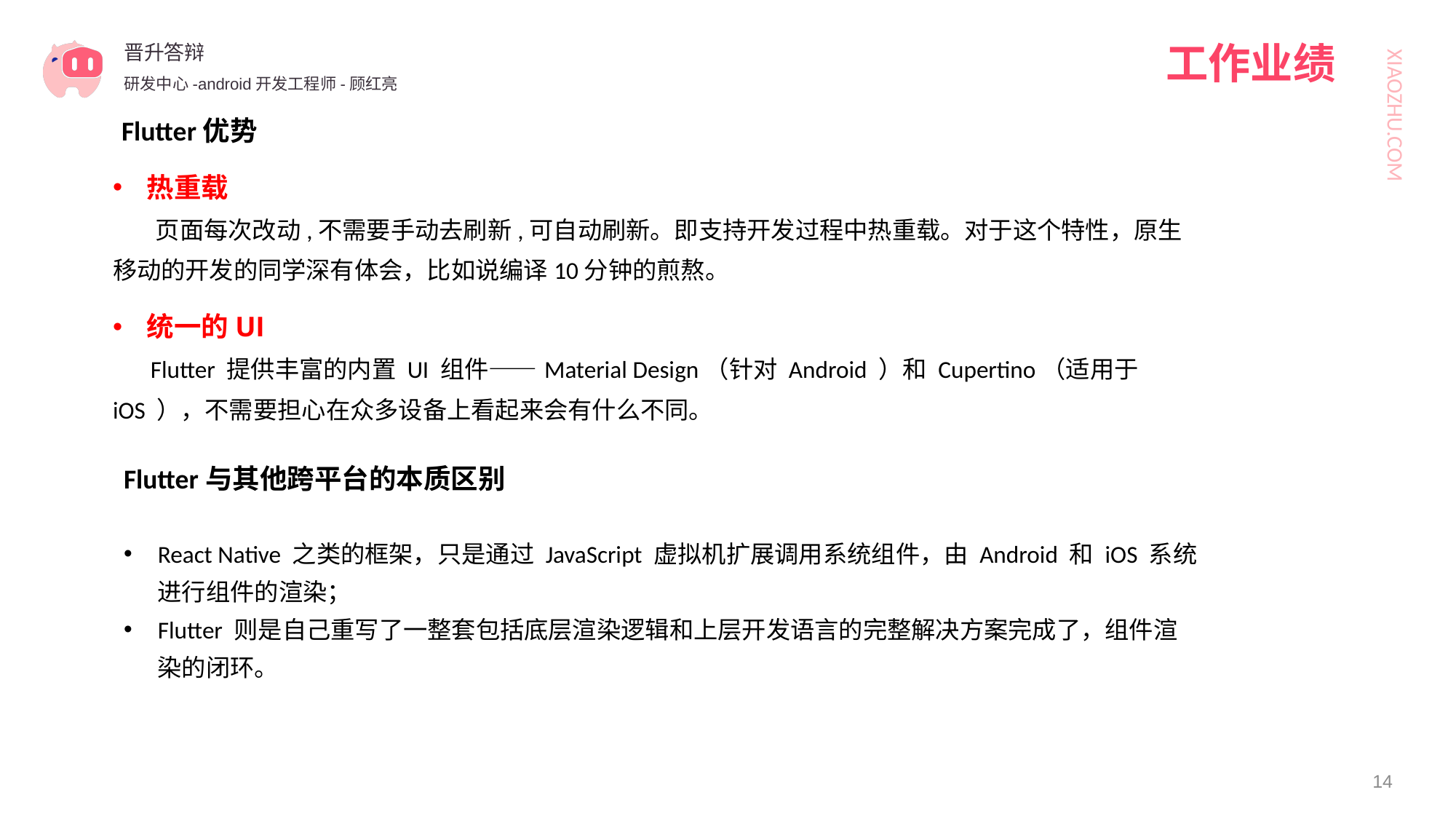

工作业绩
晋升答辩

研发中心-android开发工程师-顾红亮

Flutter优势
热重载
        页面每次改动,不需要手动去刷新,可自动刷新。即支持开发过程中热重载。对于这个特性，原生移动的开发的同学深有体会，比如说编译10分钟的煎熬。

统一的UI
        Flutter 提供丰富的内置 UI 组件—— Material Design（针对 Android ）和 Cupertino（适用于 iOS ），不需要担心在众多设备上看起来会有什么不同。
Flutter与其他跨平台的本质区别
React Native 之类的框架，只是通过 JavaScript 虚拟机扩展调用系统组件，由 Android 和 iOS 系统进行组件的渲染；
Flutter 则是自己重写了一整套包括底层渲染逻辑和上层开发语言的完整解决方案完成了，组件渲染的闭环。
14